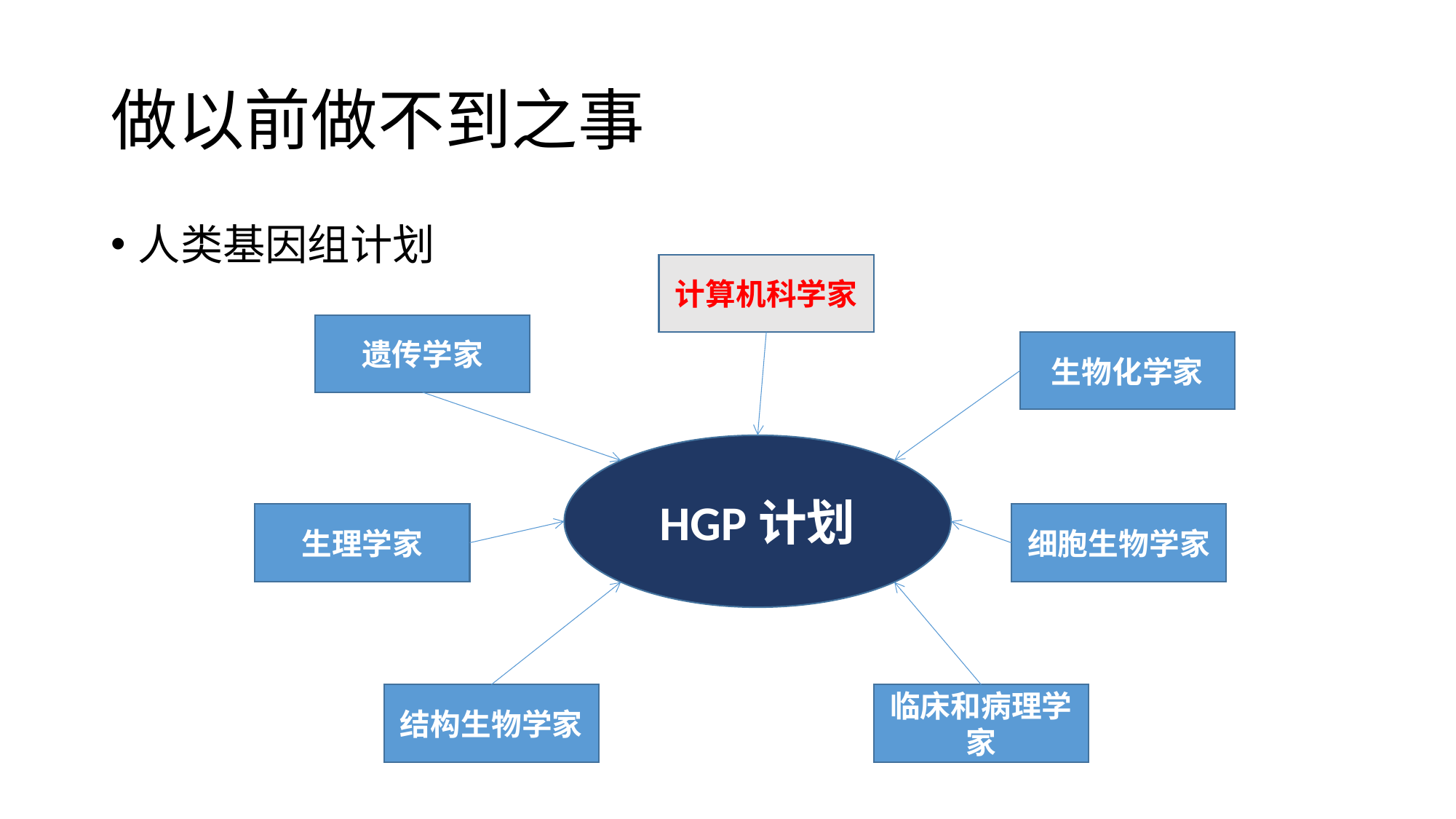

# 做以前做不到之事
人类基因组计划
计算机科学家
遗传学家
生物化学家
HGP计划
生理学家
细胞生物学家
结构生物学家
临床和病理学家